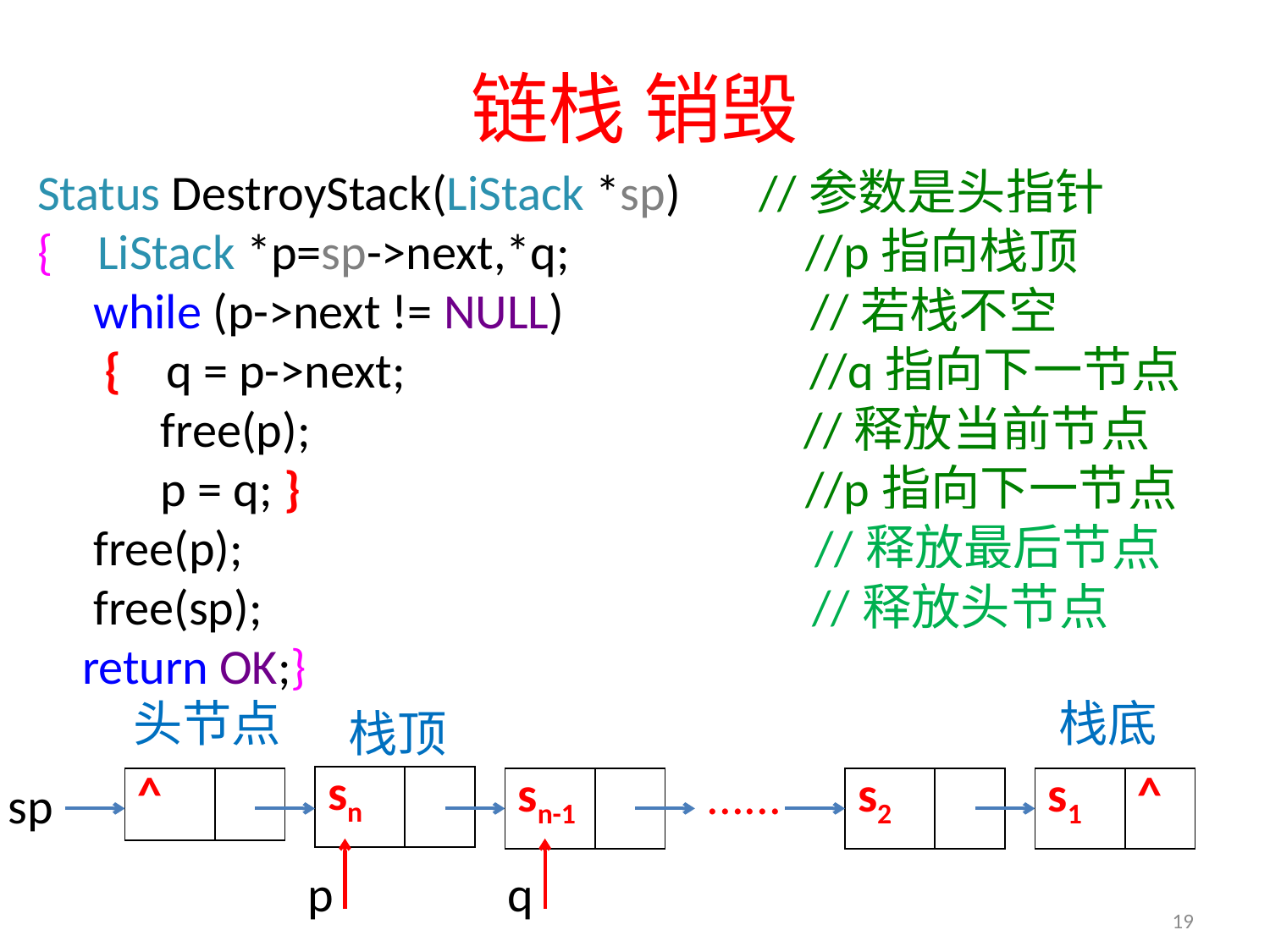

# 链栈 销毁
Status DestroyStack(LiStack *sp)       //参数是头指针
{    LiStack *p=sp->next,*q;                     //p指向栈顶
     while (p->next != NULL)                      //若栈不空
      {    q = p->next;                                    //q指向下一节点
           free(p);                                            //释放当前节点
           p = q; }                                             //p指向下一节点
     free(p);                                                   //释放最后节点
     free(sp);                                                 //释放头节点
    return OK;}
头节点
栈底
栈顶
......
| sn |  |
| --- | --- |
sp
| ^ |  |
| --- | --- |
| sn-1 |  |
| --- | --- |
| s2 |  |
| --- | --- |
| s1 | ^ |
| --- | --- |
p
q
19